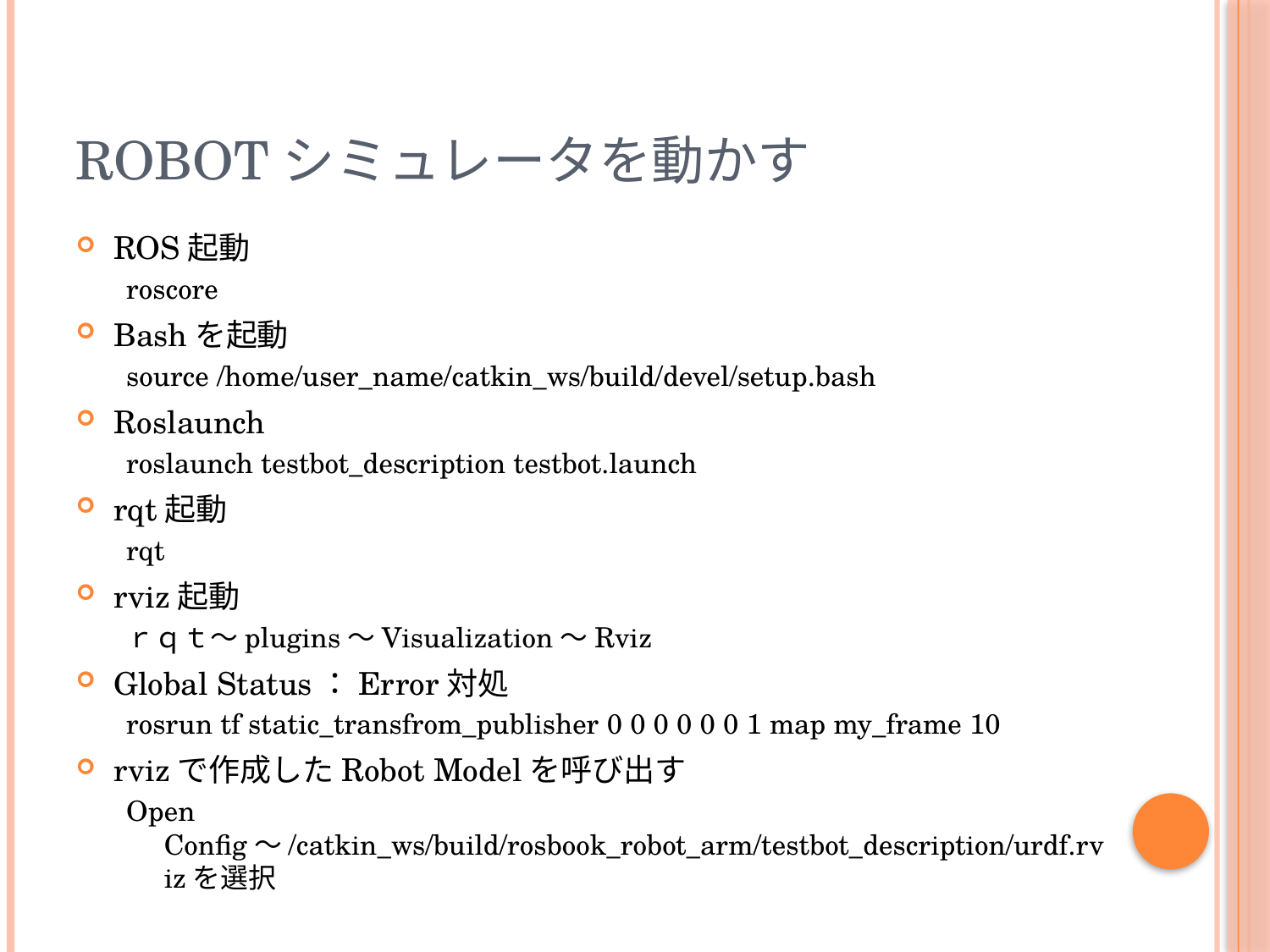

# Robotシミュレータを動かす
ROS起動
roscore
Bashを起動
source /home/user_name/catkin_ws/build/devel/setup.bash
Roslaunch
roslaunch testbot_description testbot.launch
rqt起動
rqt
rviz起動
ｒｑｔ～plugins～Visualization～Rviz
Global Status：Error対処
rosrun tf static_transfrom_publisher 0 0 0 0 0 0 1 map my_frame 10
rvizで作成したRobot Modelを呼び出す
Open Config～/catkin_ws/build/rosbook_robot_arm/testbot_description/urdf.rvizを選択